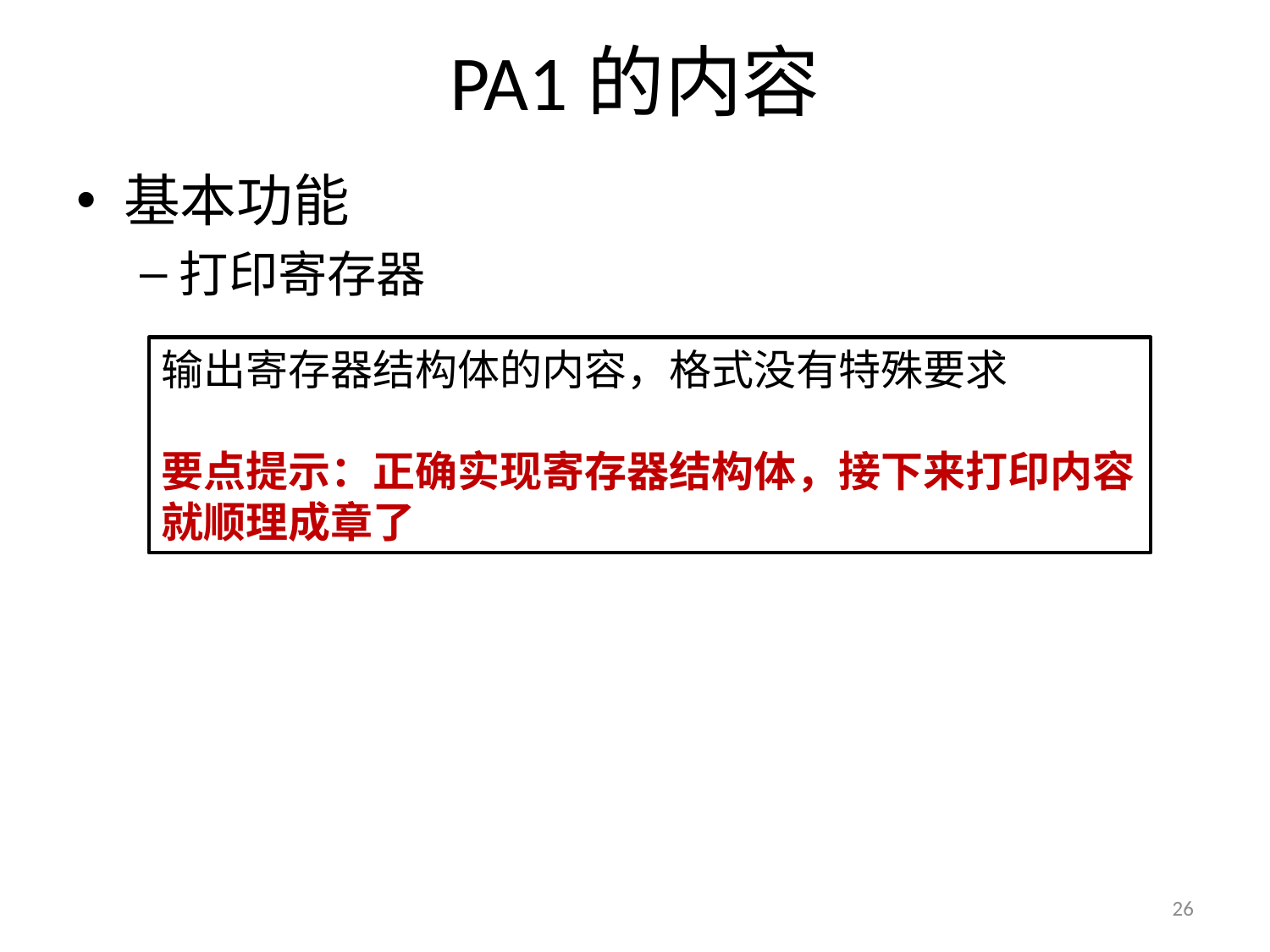

# PA1的内容
基本功能
打印寄存器

输出寄存器结构体的内容，格式没有特殊要求

要点提示：正确实现寄存器结构体，接下来打印内容就顺理成章了
26